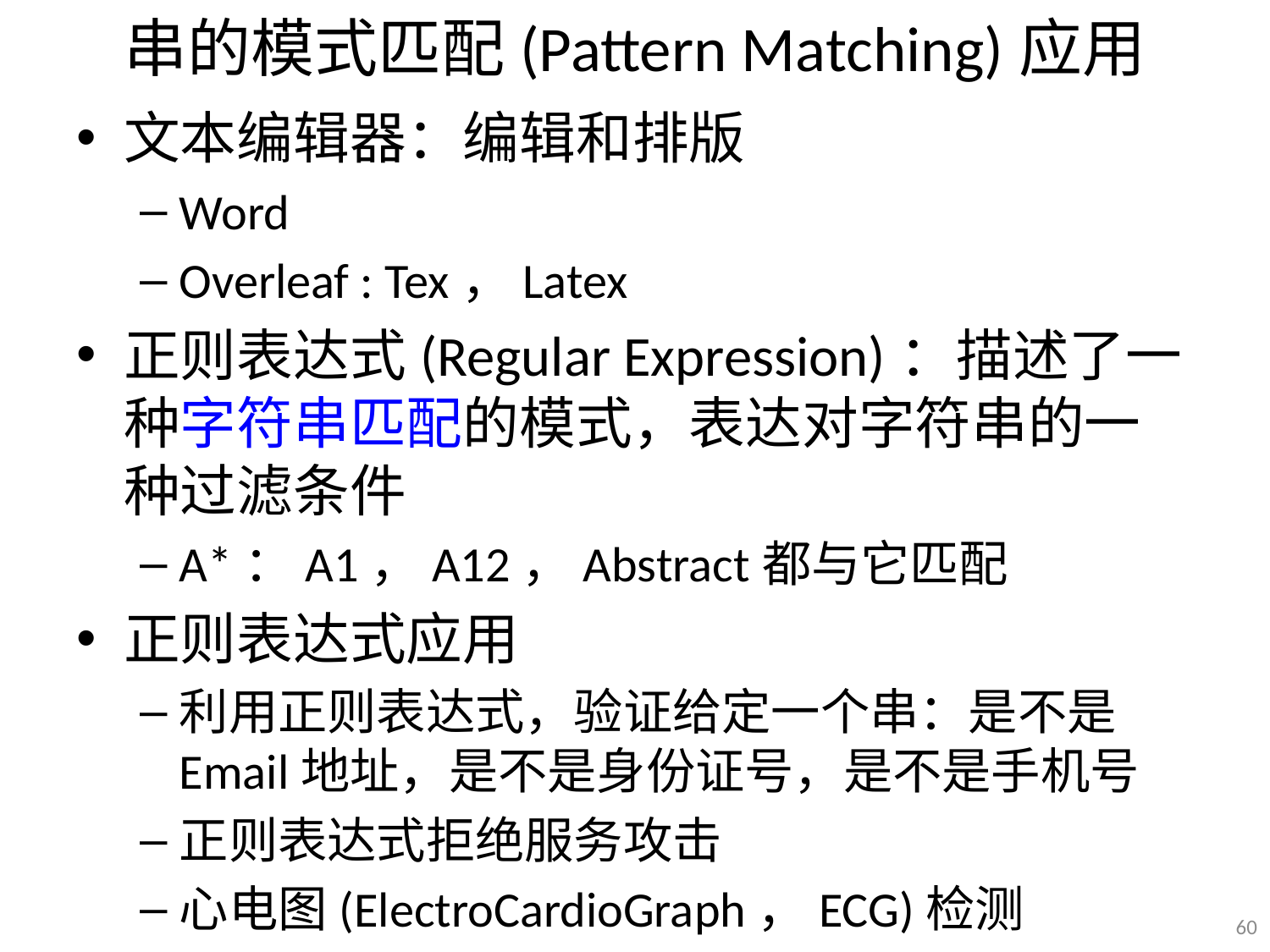

# 串的模式匹配(Pattern Matching)应用
文本编辑器：编辑和排版
Word
Overleaf : Tex，Latex
正则表达式(Regular Expression)：描述了一种字符串匹配的模式，表达对字符串的一种过滤条件
A*：A1，A12，Abstract都与它匹配
正则表达式应用
利用正则表达式，验证给定一个串：是不是Email地址，是不是身份证号，是不是手机号
正则表达式拒绝服务攻击
心电图(ElectroCardioGraph，ECG)检测
60